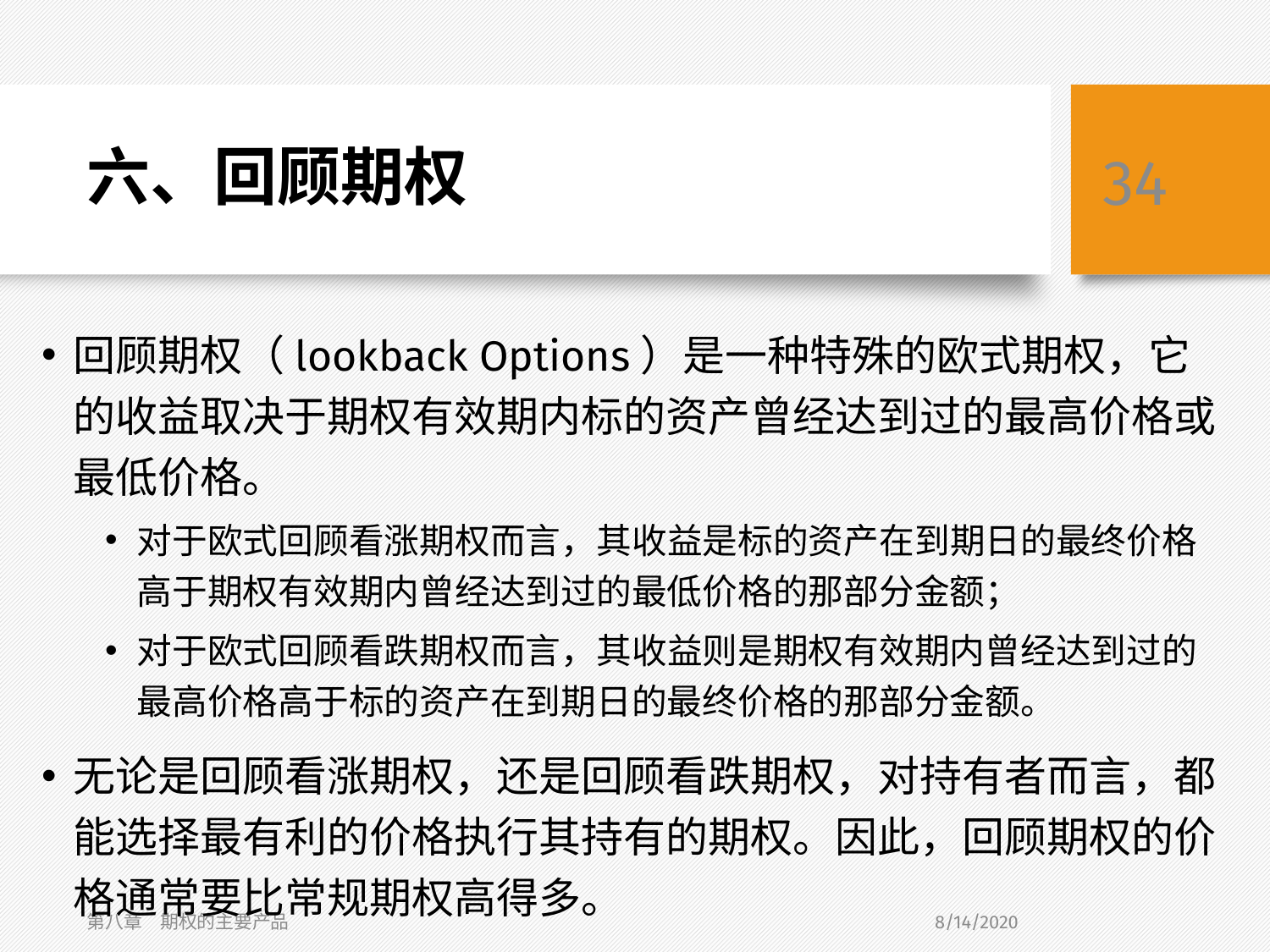

# 六、回顾期权
34
回顾期权（lookback Options）是一种特殊的欧式期权，它的收益取决于期权有效期内标的资产曾经达到过的最高价格或最低价格。
对于欧式回顾看涨期权而言，其收益是标的资产在到期日的最终价格高于期权有效期内曾经达到过的最低价格的那部分金额；
对于欧式回顾看跌期权而言，其收益则是期权有效期内曾经达到过的最高价格高于标的资产在到期日的最终价格的那部分金额。
无论是回顾看涨期权，还是回顾看跌期权，对持有者而言，都能选择最有利的价格执行其持有的期权。因此，回顾期权的价格通常要比常规期权高得多。

8/14/2020
第八章　期权的主要产品